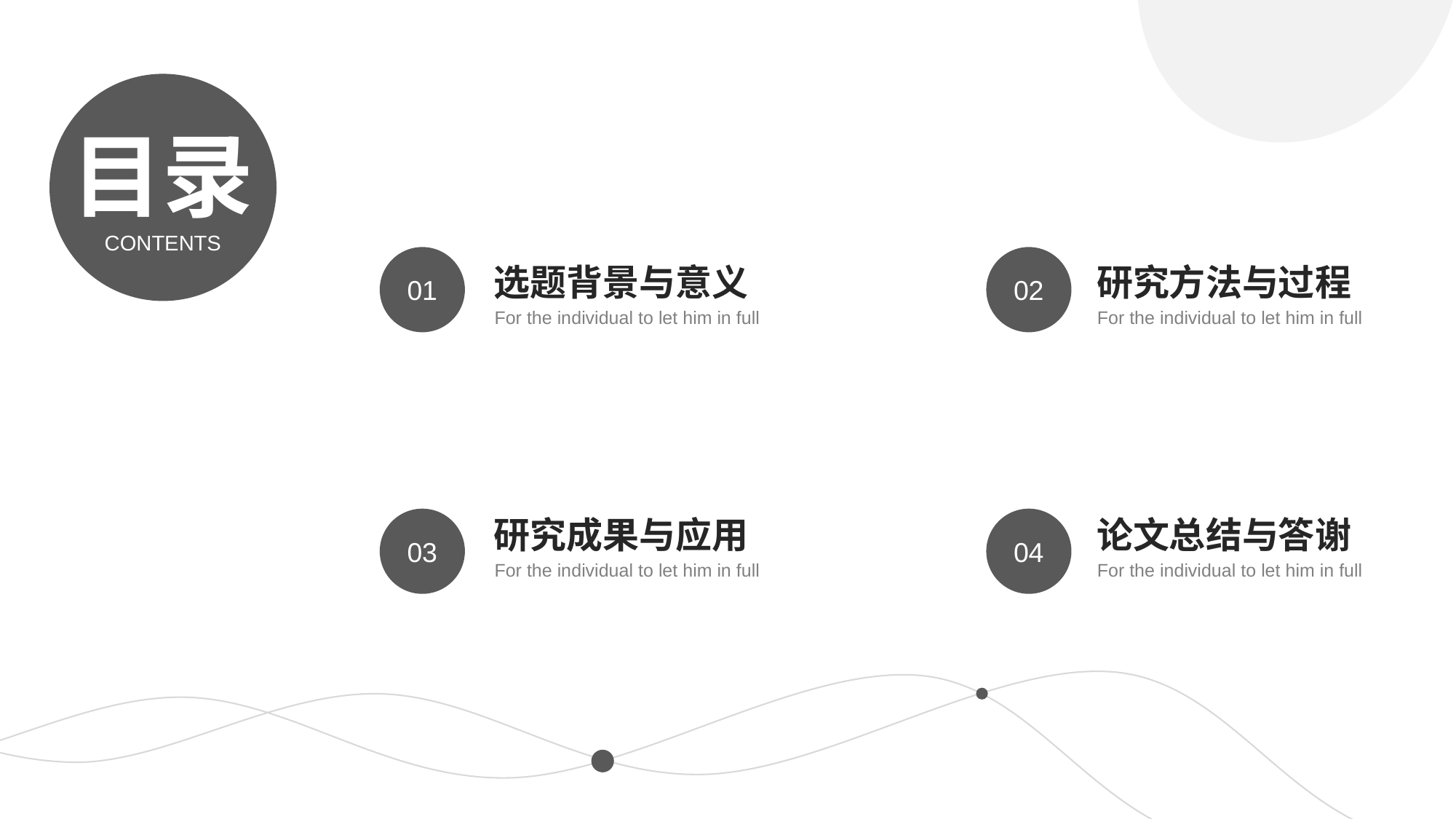

行业PPT模板http://www.1ppt.com/hangye/

目录
CONTENTS
01
02
选题背景与意义
For the individual to let him in full
研究方法与过程
For the individual to let him in full
研究成果与应用
For the individual to let him in full
论文总结与答谢
03
04
For the individual to let him in full